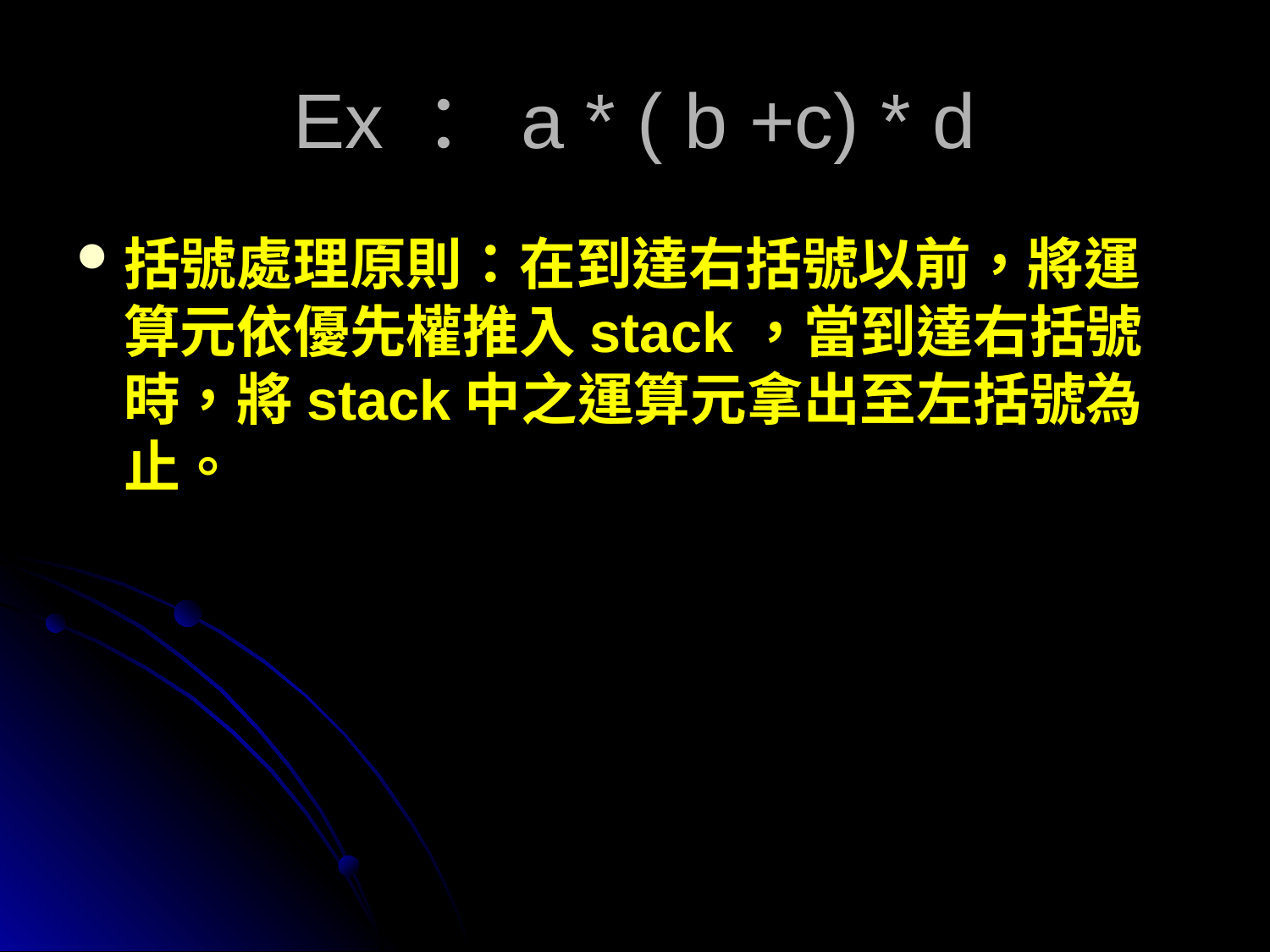

# Ex ：a * ( b +c) * d
括號處理原則：在到達右括號以前，將運算元依優先權推入stack，當到達右括號時，將stack中之運算元拿出至左括號為止。